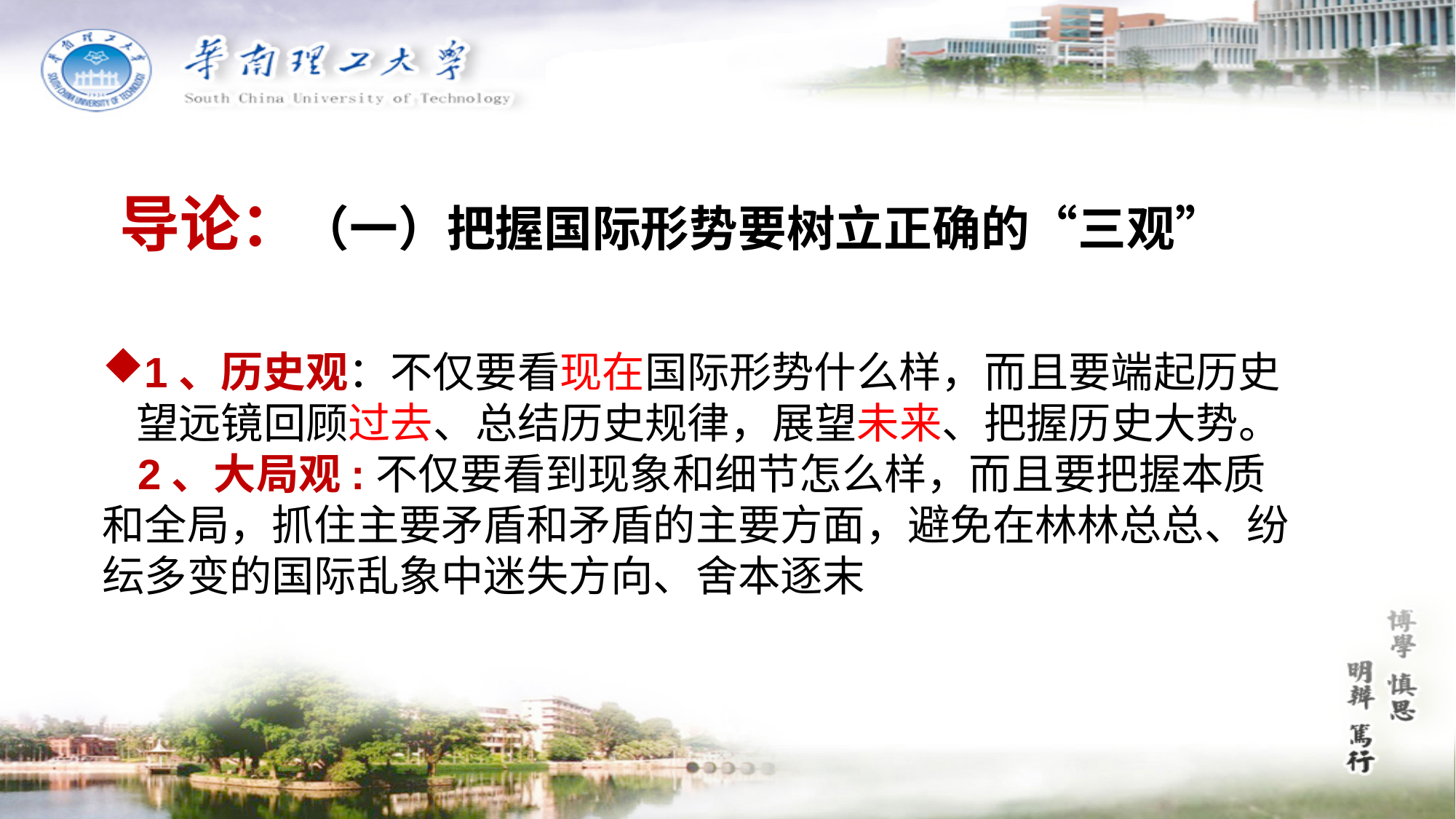

导论：（一）把握国际形势要树立正确的“三观”

1、历史观：不仅要看现在国际形势什么样，而且要端起历史望远镜回顾过去、总结历史规律，展望未来、把握历史大势。
   2、大局观:不仅要看到现象和细节怎么样，而且要把握本质和全局，抓住主要矛盾和矛盾的主要方面，避免在林林总总、纷纭多变的国际乱象中迷失方向、舍本逐末